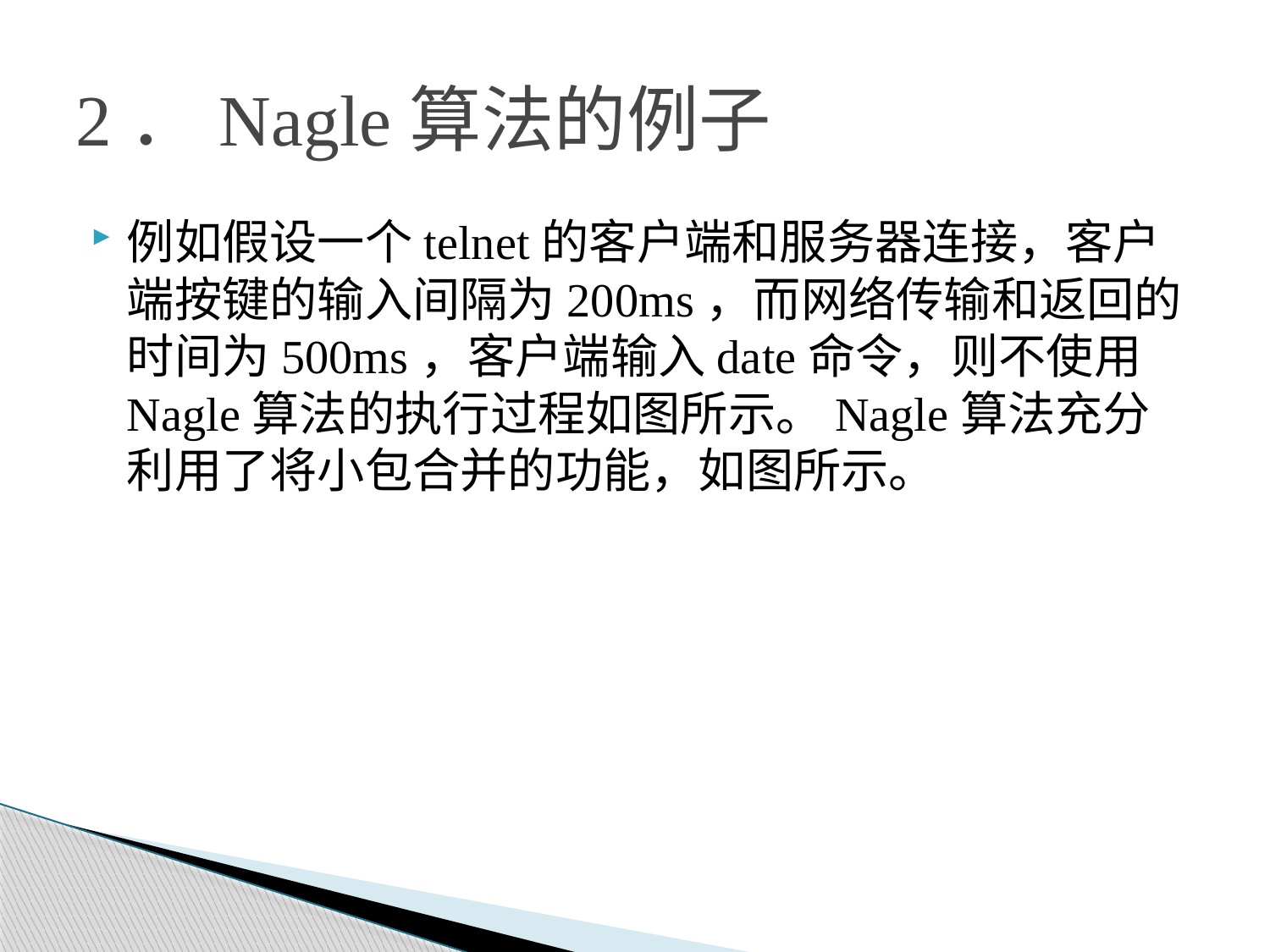

# 2．Nagle算法的例子
例如假设一个telnet的客户端和服务器连接，客户端按键的输入间隔为200ms，而网络传输和返回的时间为500ms，客户端输入date命令，则不使用Nagle算法的执行过程如图所示。Nagle算法充分利用了将小包合并的功能，如图所示。